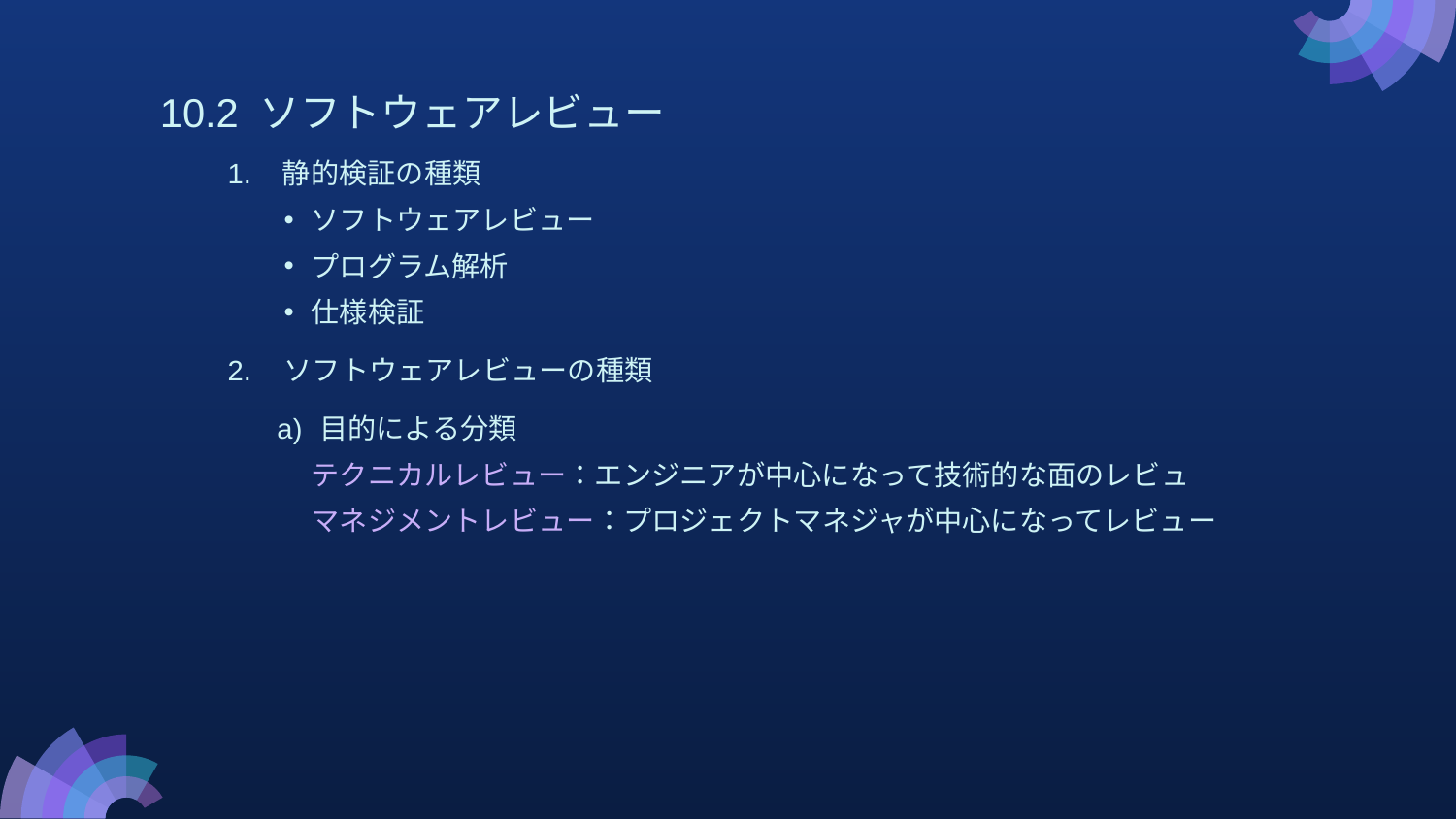

10.2 ソフトウェアレビュー
静的検証の種類
ソフトウェアレビュー
プログラム解析
仕様検証
ソフトウェアレビューの種類
目的による分類
テクニカルレビュー：エンジニアが中心になって技術的な面のレビュ
マネジメントレビュー：プロジェクトマネジャが中心になってレビュー